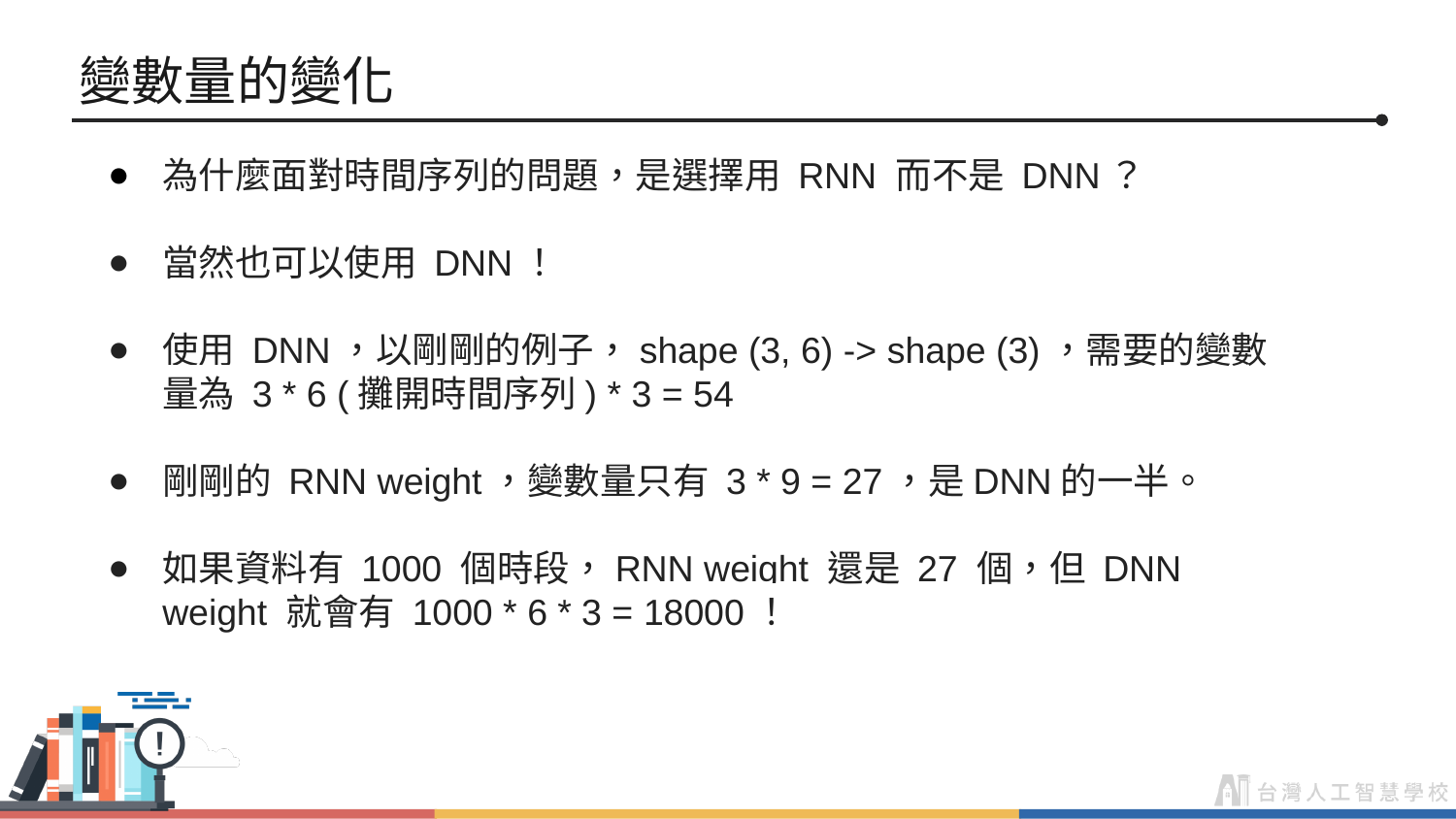

# 變數量的變化
為什麼面對時間序列的問題，是選擇用 RNN 而不是 DNN？

當然也可以使用 DNN！

使用 DNN，以剛剛的例子，shape (3, 6) -> shape (3)，需要的變數量為 3 * 6 (攤開時間序列) * 3 = 54

剛剛的 RNN weight，變數量只有 3 * 9 = 27，是DNN的一半。

如果資料有 1000 個時段，RNN weight 還是 27 個，但 DNN weight 就會有 1000 * 6 * 3 = 18000！